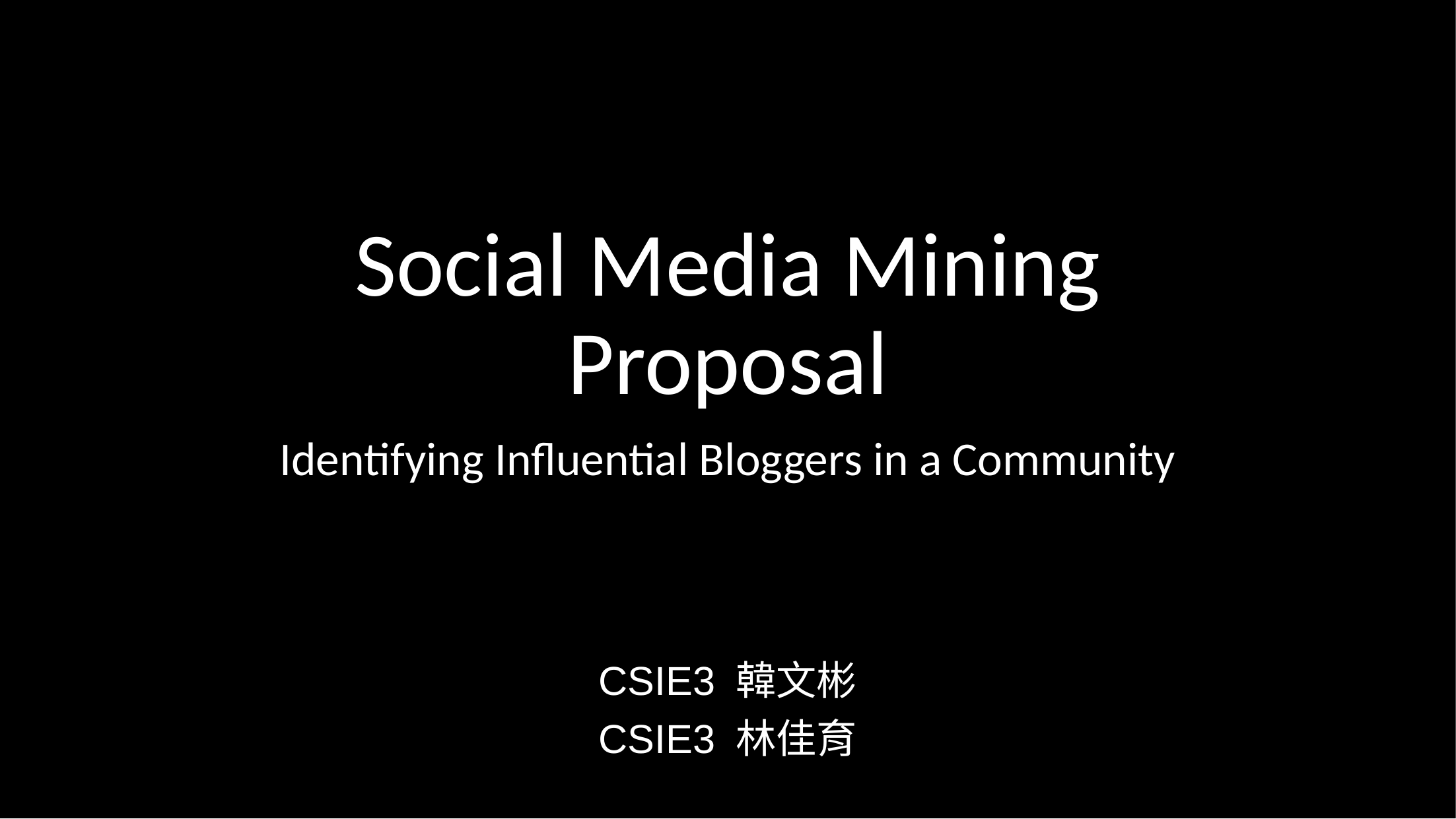

# Social Media Mining Proposal
Identifying Influential Bloggers in a Community

CSIE3 韓文彬
CSIE3 林佳育